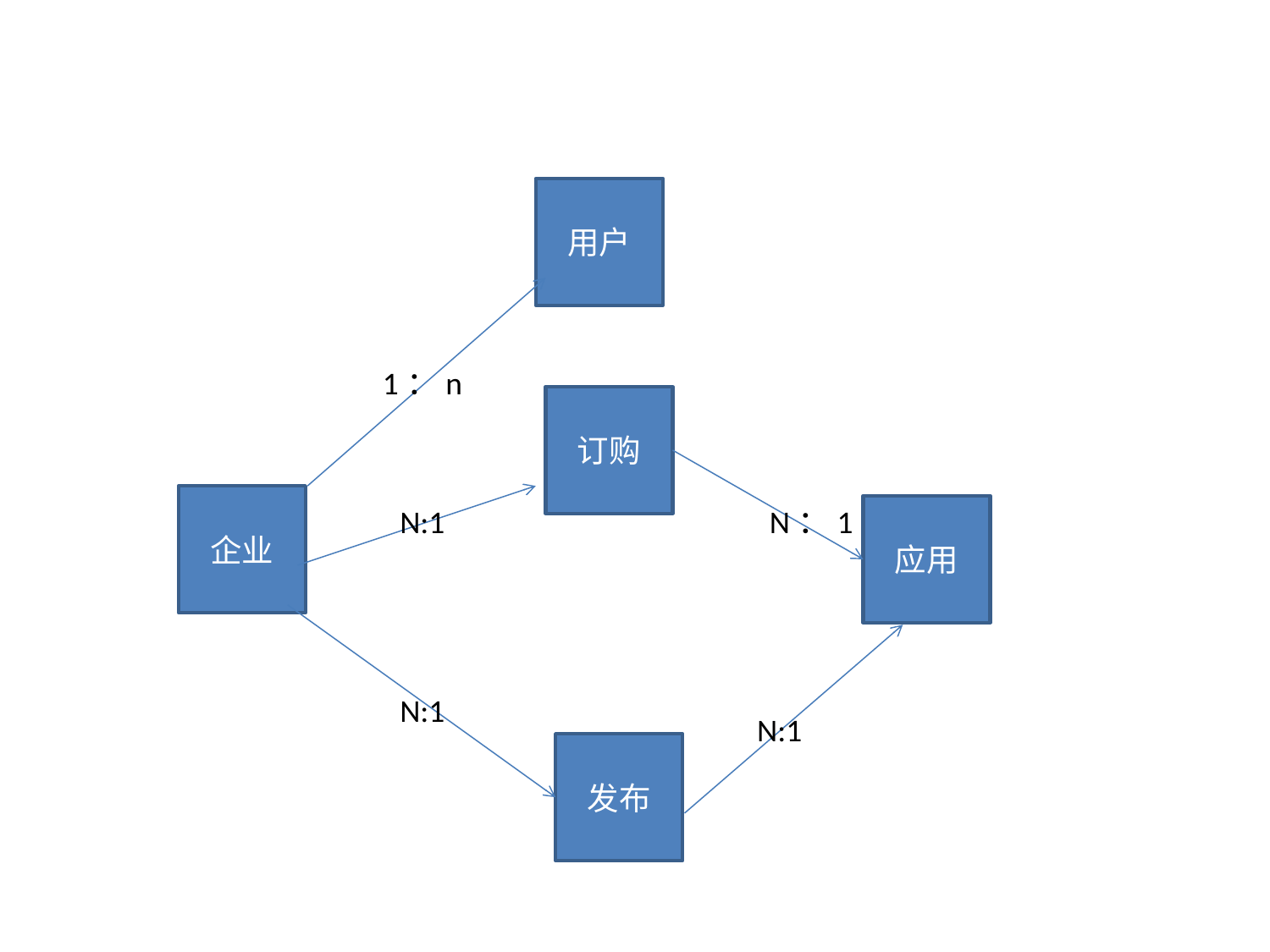

用户
1：n
订购
企业
N:1
N：1
应用
N:1
N:1
发布